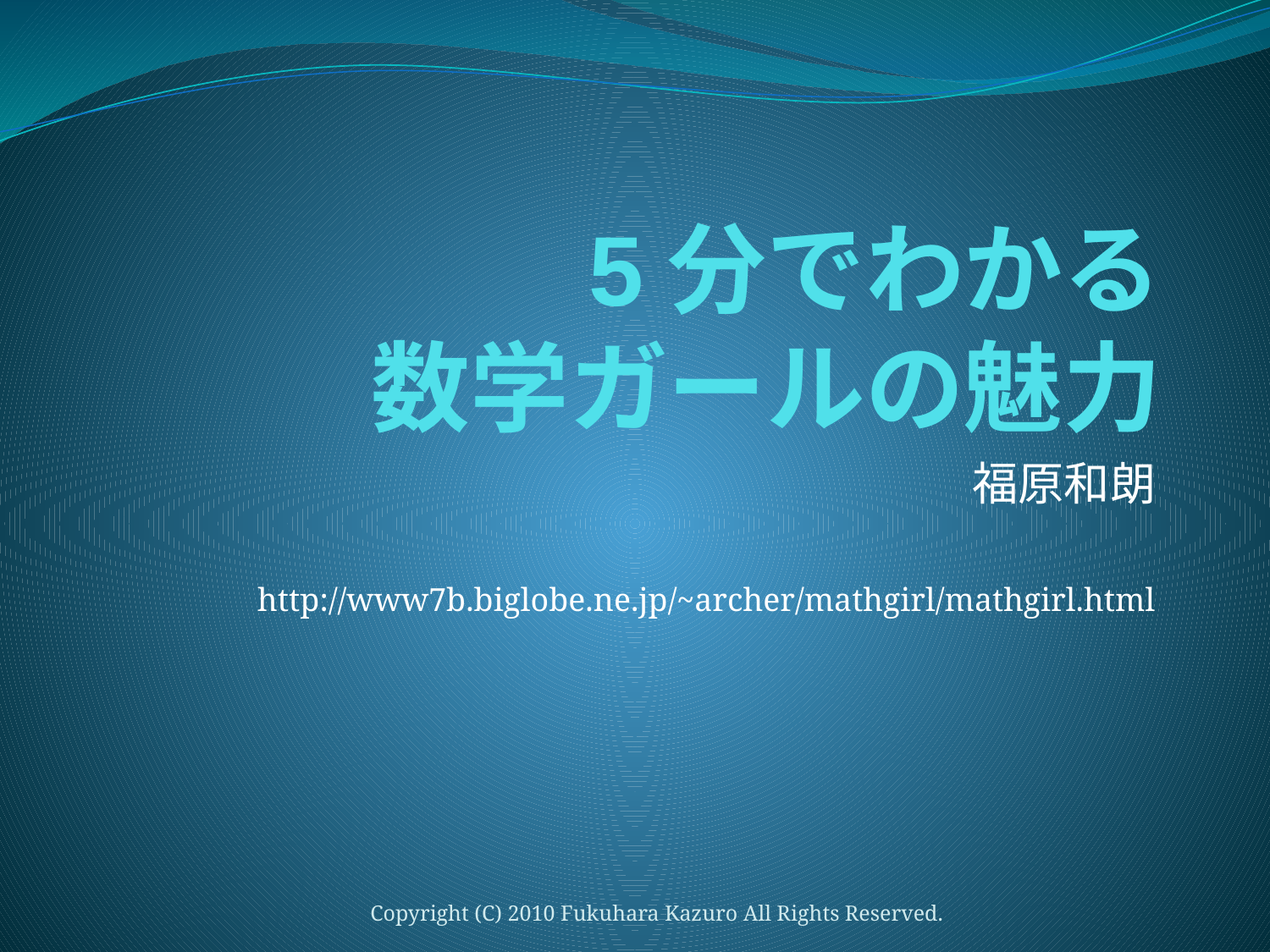

# 5分でわかる 数学ガールの魅力
福原和朗

http://www7b.biglobe.ne.jp/~archer/mathgirl/mathgirl.html
Copyright (C) 2010 Fukuhara Kazuro All Rights Reserved.